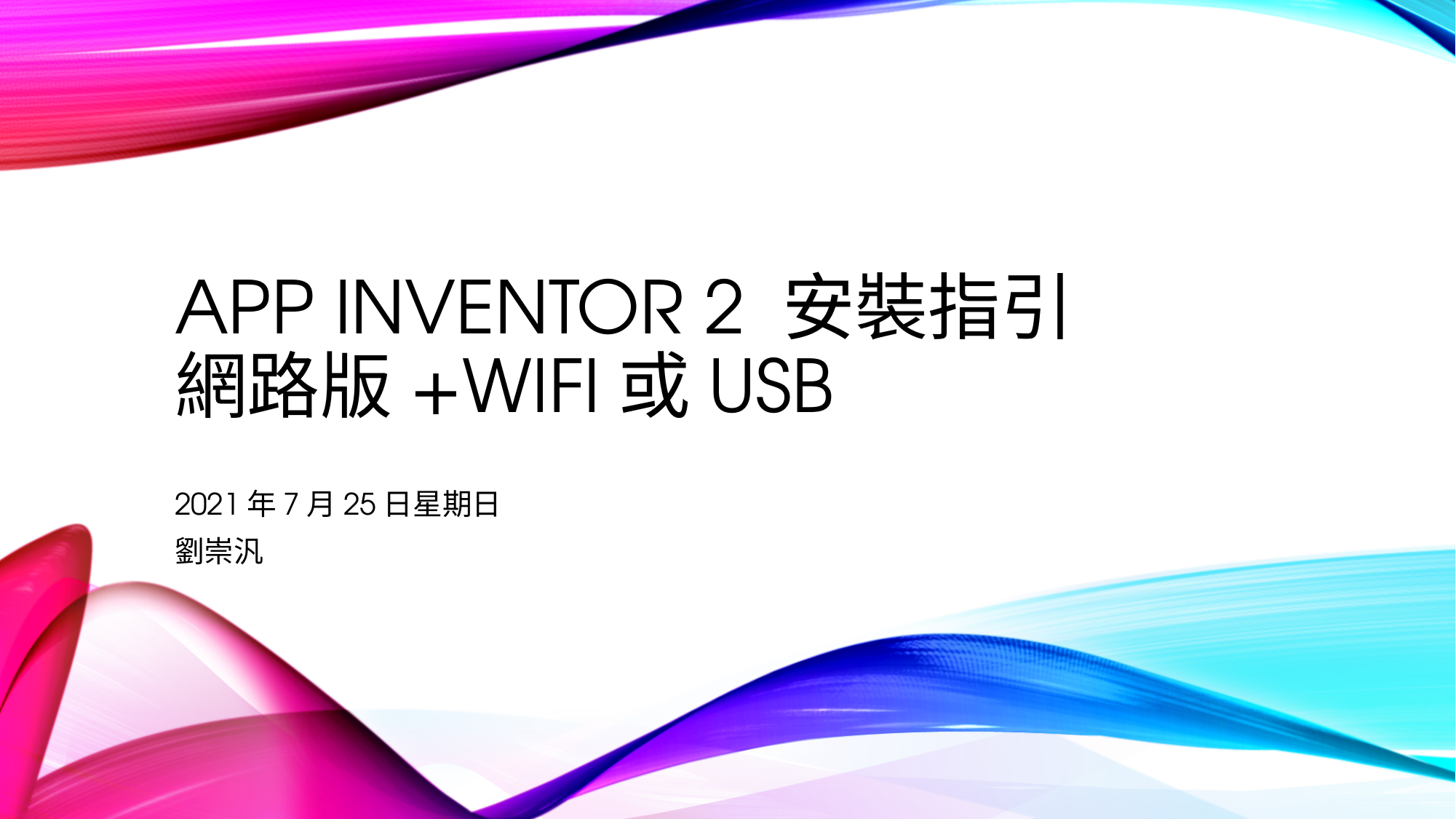

# App Inventor 2 安裝指引 網路版+Wifi或USB

2021年7月25日星期日
劉崇汎